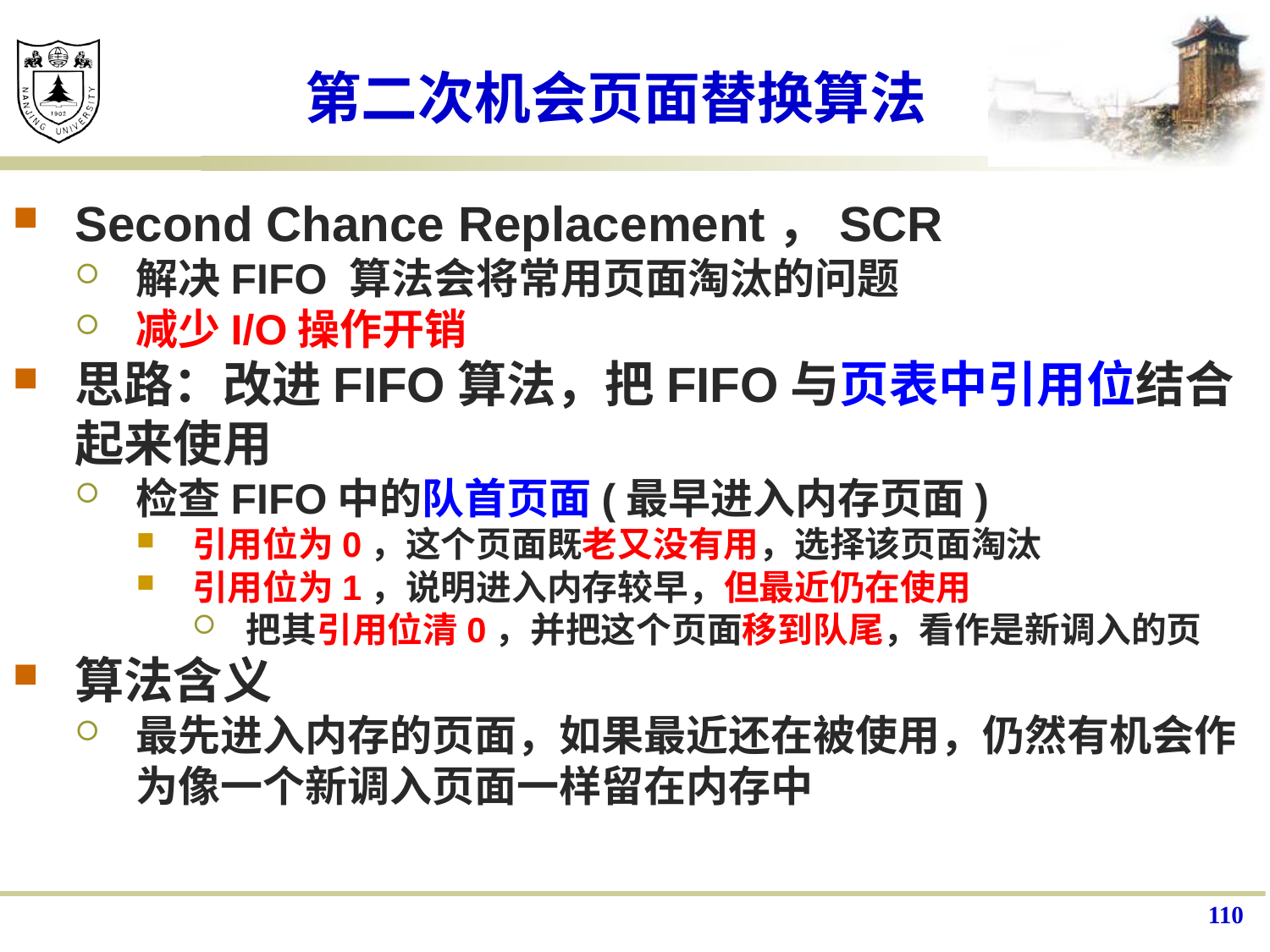

# 第二次机会页面替换算法
Second Chance Replacement，SCR
解决FIFO 算法会将常用页面淘汰的问题
减少I/O操作开销
思路：改进FIFO算法，把FIFO与页表中引用位结合起来使用
检查FIFO中的队首页面(最早进入内存页面)
引用位为0，这个页面既老又没有用，选择该页面淘汰
引用位为1，说明进入内存较早，但最近仍在使用
把其引用位清0，并把这个页面移到队尾，看作是新调入的页
算法含义
最先进入内存的页面，如果最近还在被使用，仍然有机会作为像一个新调入页面一样留在内存中

110